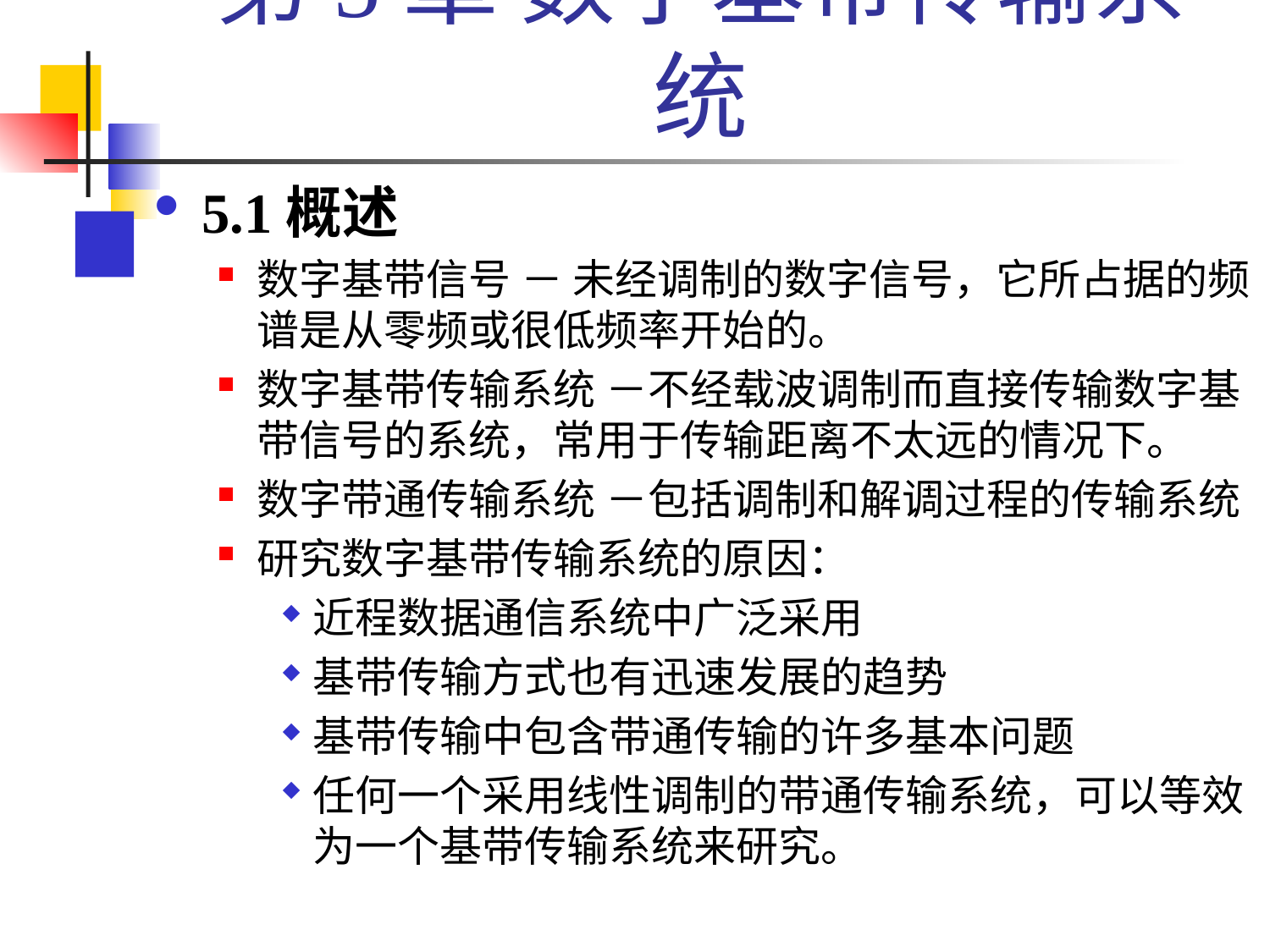

# 第5章 数字基带传输系统
5.1概述
数字基带信号 － 未经调制的数字信号，它所占据的频谱是从零频或很低频率开始的。
数字基带传输系统 －不经载波调制而直接传输数字基带信号的系统，常用于传输距离不太远的情况下。
数字带通传输系统 －包括调制和解调过程的传输系统
研究数字基带传输系统的原因：
近程数据通信系统中广泛采用
基带传输方式也有迅速发展的趋势
基带传输中包含带通传输的许多基本问题
任何一个采用线性调制的带通传输系统，可以等效为一个基带传输系统来研究。
3